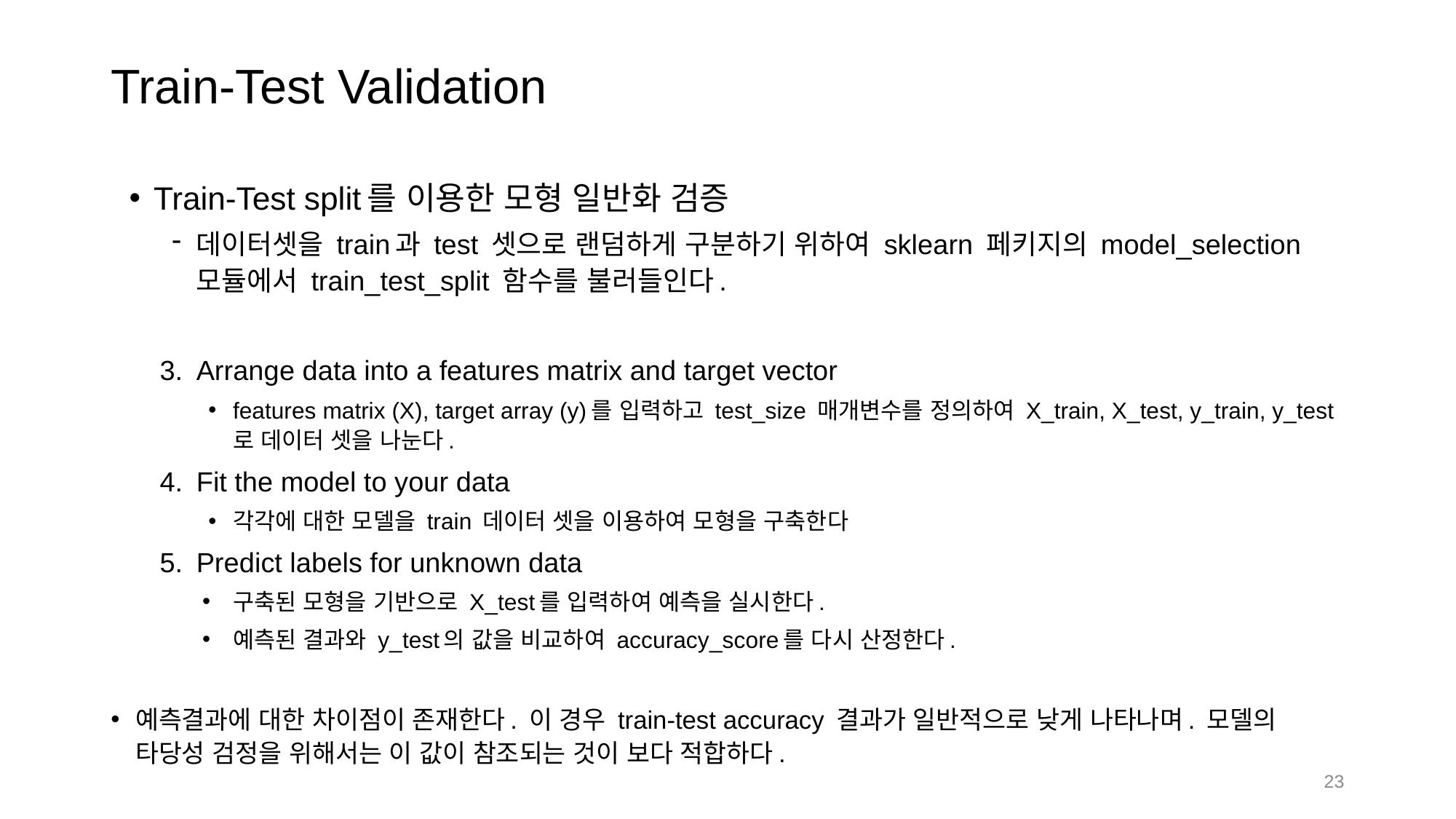

# Train-Test Validation
Train-Test split를 이용한 모형 일반화 검증
데이터셋을 train과 test 셋으로 랜덤하게 구분하기 위하여 sklearn 페키지의 model_selection 모듈에서 train_test_split 함수를 불러들인다.

Arrange data into a features matrix and target vector
features matrix (X), target array (y)를 입력하고 test_size 매개변수를 정의하여 X_train, X_test, y_train, y_test로 데이터 셋을 나눈다.
Fit the model to your data
각각에 대한 모델을 train 데이터 셋을 이용하여 모형을 구축한다
Predict labels for unknown data
구축된 모형을 기반으로 X_test를 입력하여 예측을 실시한다.
예측된 결과와 y_test의 값을 비교하여 accuracy_score를 다시 산정한다.

예측결과에 대한 차이점이 존재한다. 이 경우 train-test accuracy 결과가 일반적으로 낮게 나타나며. 모델의 타당성 검정을 위해서는 이 값이 참조되는 것이 보다 적합하다.

23